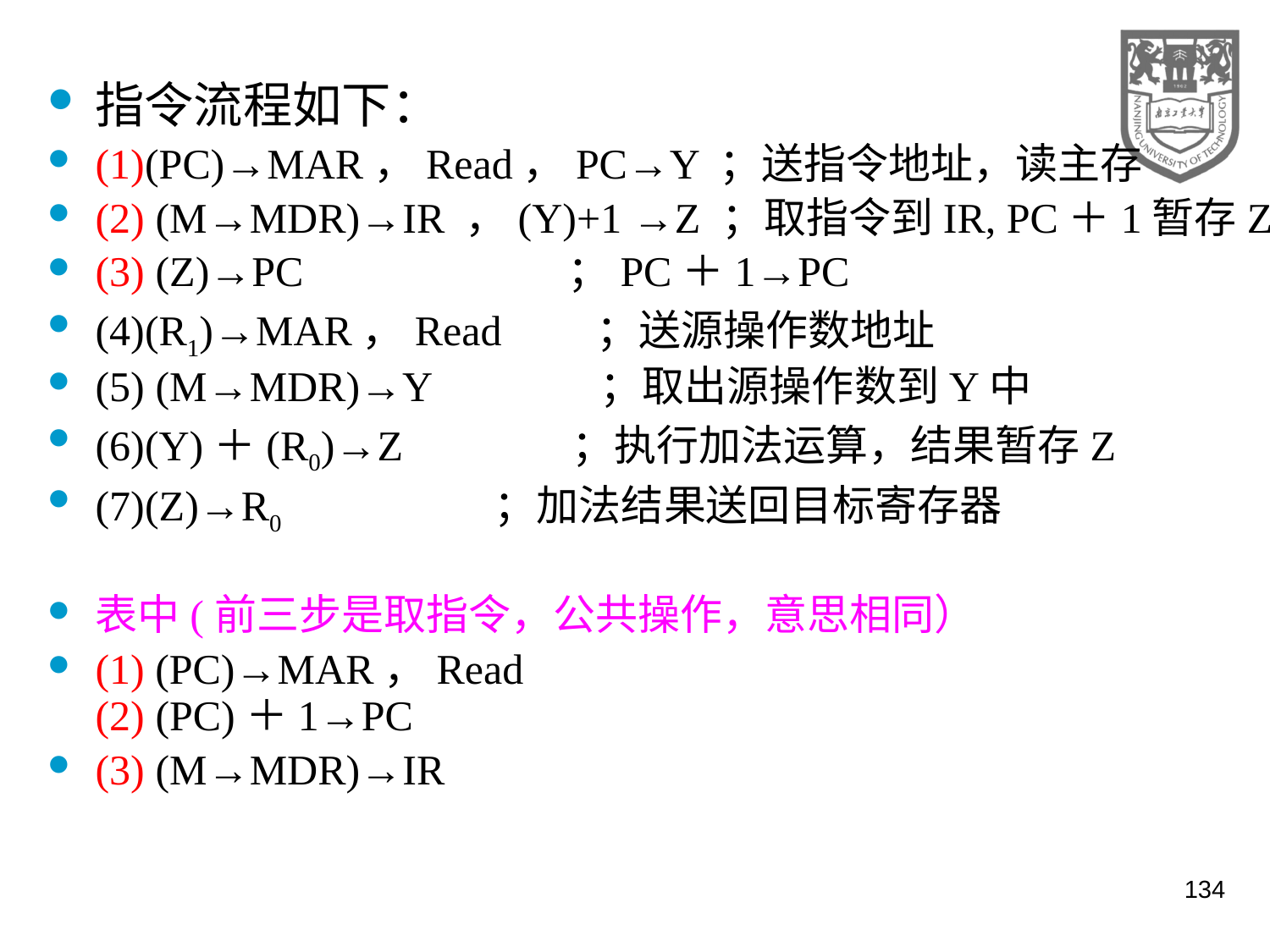

指令流程如下：
(1)(PC)→MAR，Read，PC→Y ；送指令地址，读主存
(2) (M→MDR)→IR ，(Y)+1 →Z ；取指令到IR, PC＋1暂存Z
(3) (Z)→PC                        ；PC＋1→PC
(4)(R1)→MAR，Read        ；送源操作数地址
(5) (M→MDR)→Y               ；取出源操作数到Y中
(6)(Y)＋(R0)→Z               ；执行加法运算，结果暂存Z
(7)(Z)→R0                                 ；加法结果送回目标寄存器

表中(前三步是取指令，公共操作，意思相同）
(1) (PC)→MAR，Read
(2) (PC)＋1→PC
(3) (M→MDR)→IR
134